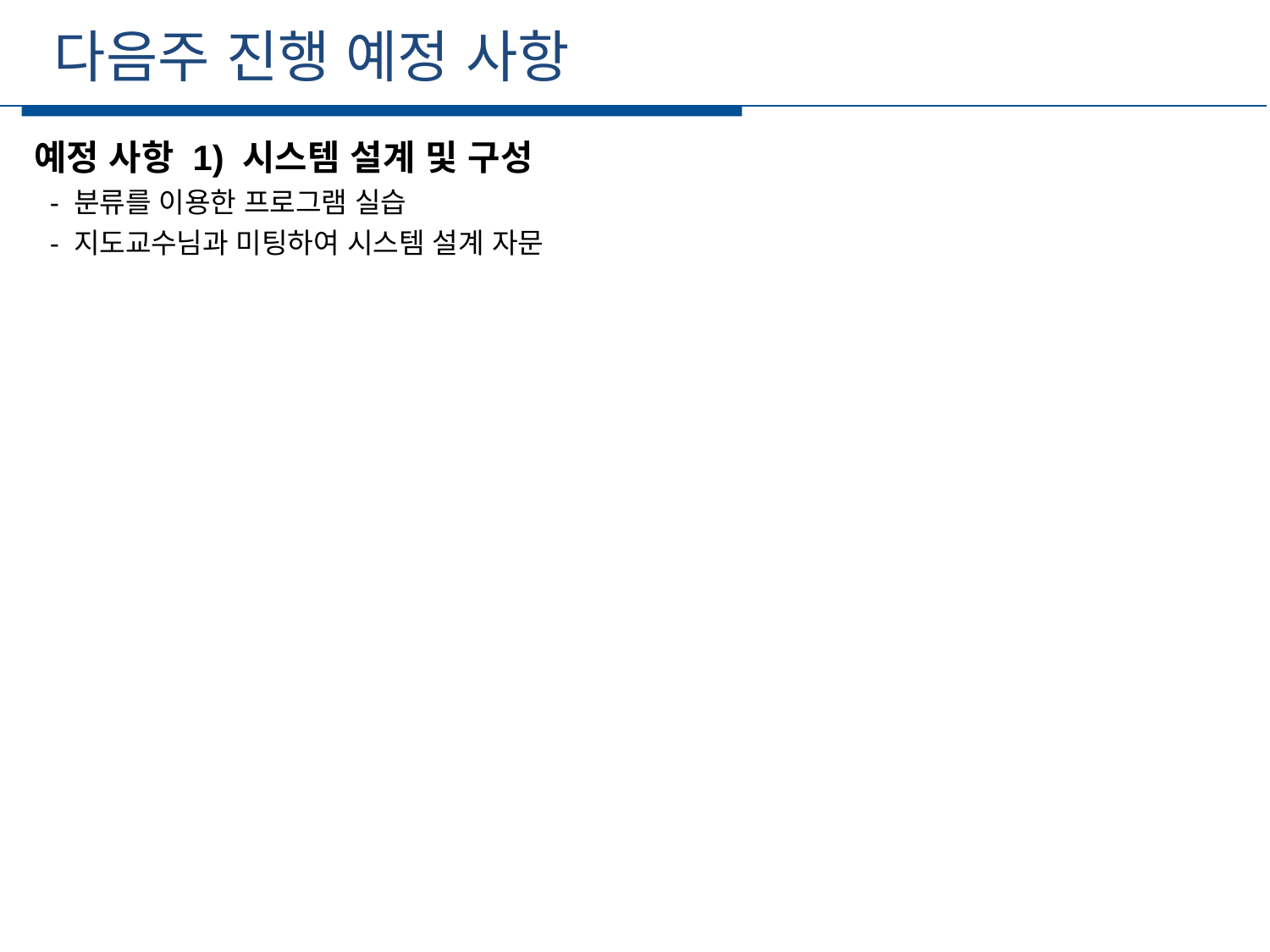

다음주 진행 예정 사항
세부일정

예정 사항 1) 시스템 설계 및 구성
  - 분류를 이용한 프로그램 실습
  - 지도교수님과 미팅하여 시스템 설계 자문